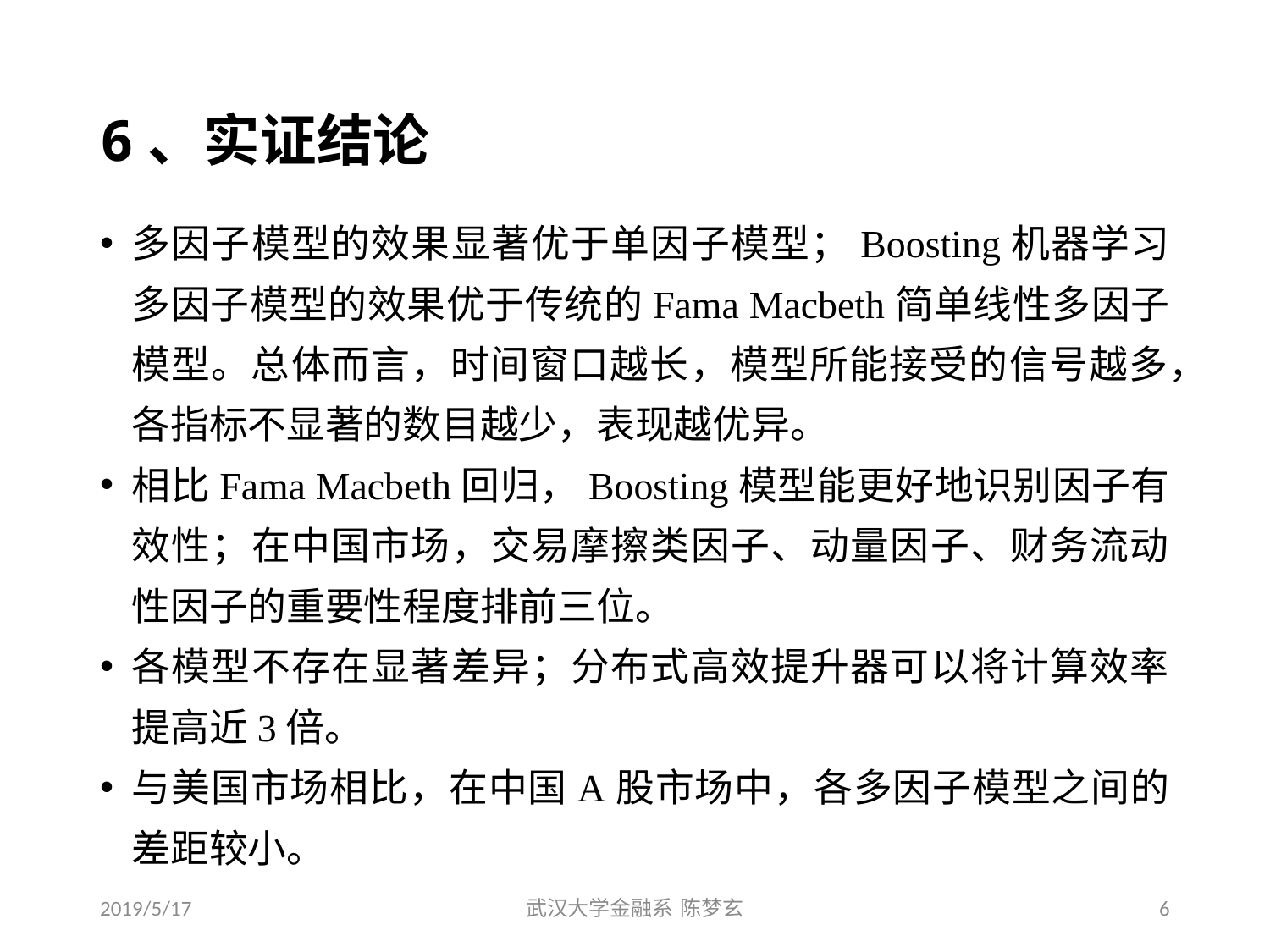

# 6、实证结论
多因子模型的效果显著优于单因子模型；Boosting机器学习多因子模型的效果优于传统的Fama Macbeth简单线性多因子模型。总体而言，时间窗口越长，模型所能接受的信号越多，各指标不显著的数目越少，表现越优异。
相比Fama Macbeth回归，Boosting模型能更好地识别因子有效性；在中国市场，交易摩擦类因子、动量因子、财务流动性因子的重要性程度排前三位。
各模型不存在显著差异；分布式高效提升器可以将计算效率提高近3倍。
与美国市场相比，在中国A股市场中，各多因子模型之间的差距较小。
2019/5/17
武汉大学金融系 陈梦玄
6